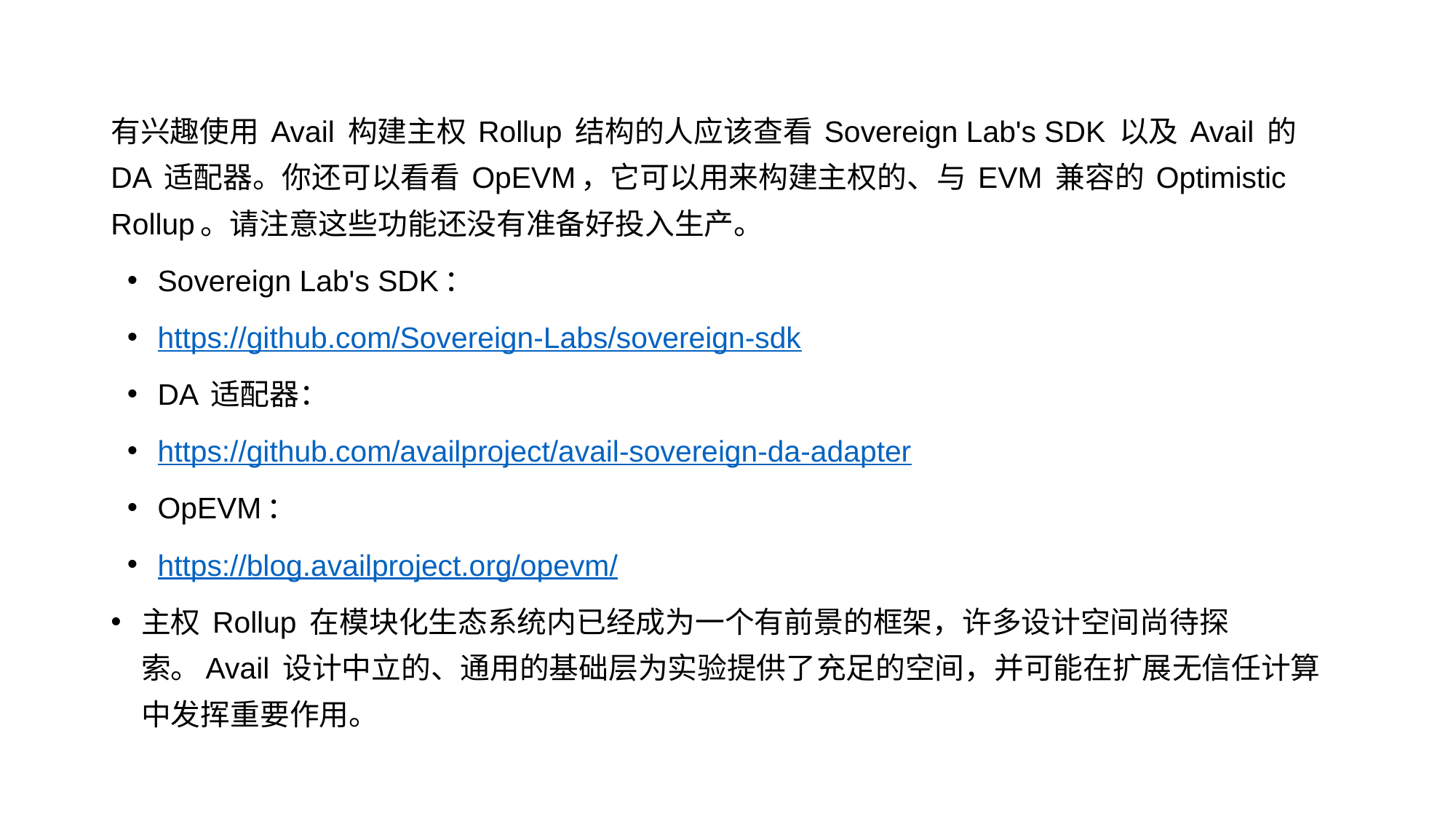

有兴趣使用 Avail 构建主权 Rollup 结构的人应该查看 Sovereign Lab's SDK 以及 Avail 的 DA 适配器。你还可以看看 OpEVM，它可以用来构建主权的、与 EVM 兼容的 Optimistic Rollup。请注意这些功能还没有准备好投入生产。
Sovereign Lab's SDK：
https://github.com/Sovereign-Labs/sovereign-sdk
DA 适配器：
https://github.com/availproject/avail-sovereign-da-adapter
OpEVM：
https://blog.availproject.org/opevm/
主权 Rollup 在模块化生态系统内已经成为一个有前景的框架，许多设计空间尚待探索。Avail 设计中立的、通用的基础层为实验提供了充足的空间，并可能在扩展无信任计算中发挥重要作用。